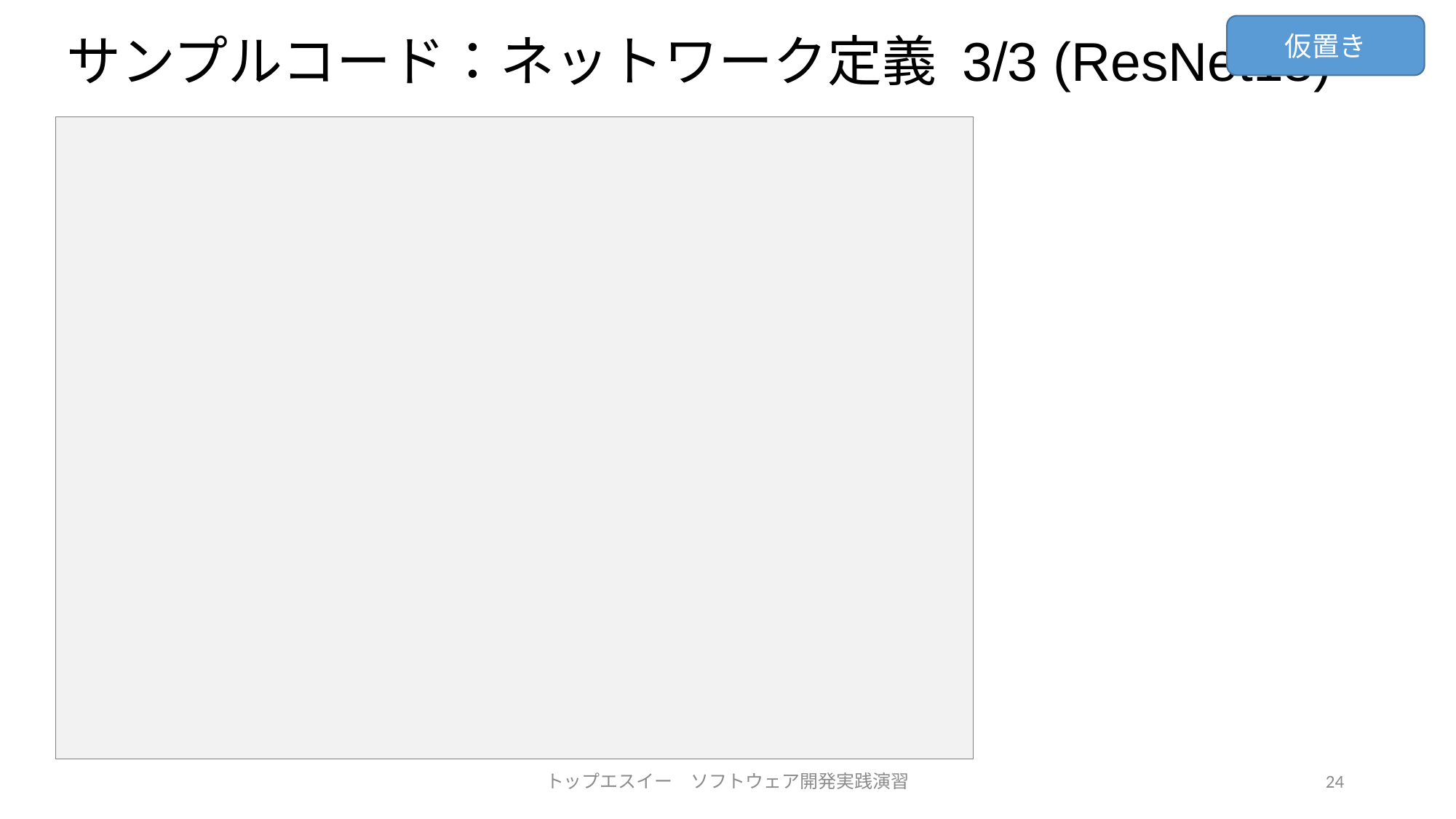

仮置き
# サンプルコード：ネットワーク定義 3/3 (ResNet18)

トップエスイー　ソフトウェア開発実践演習
24